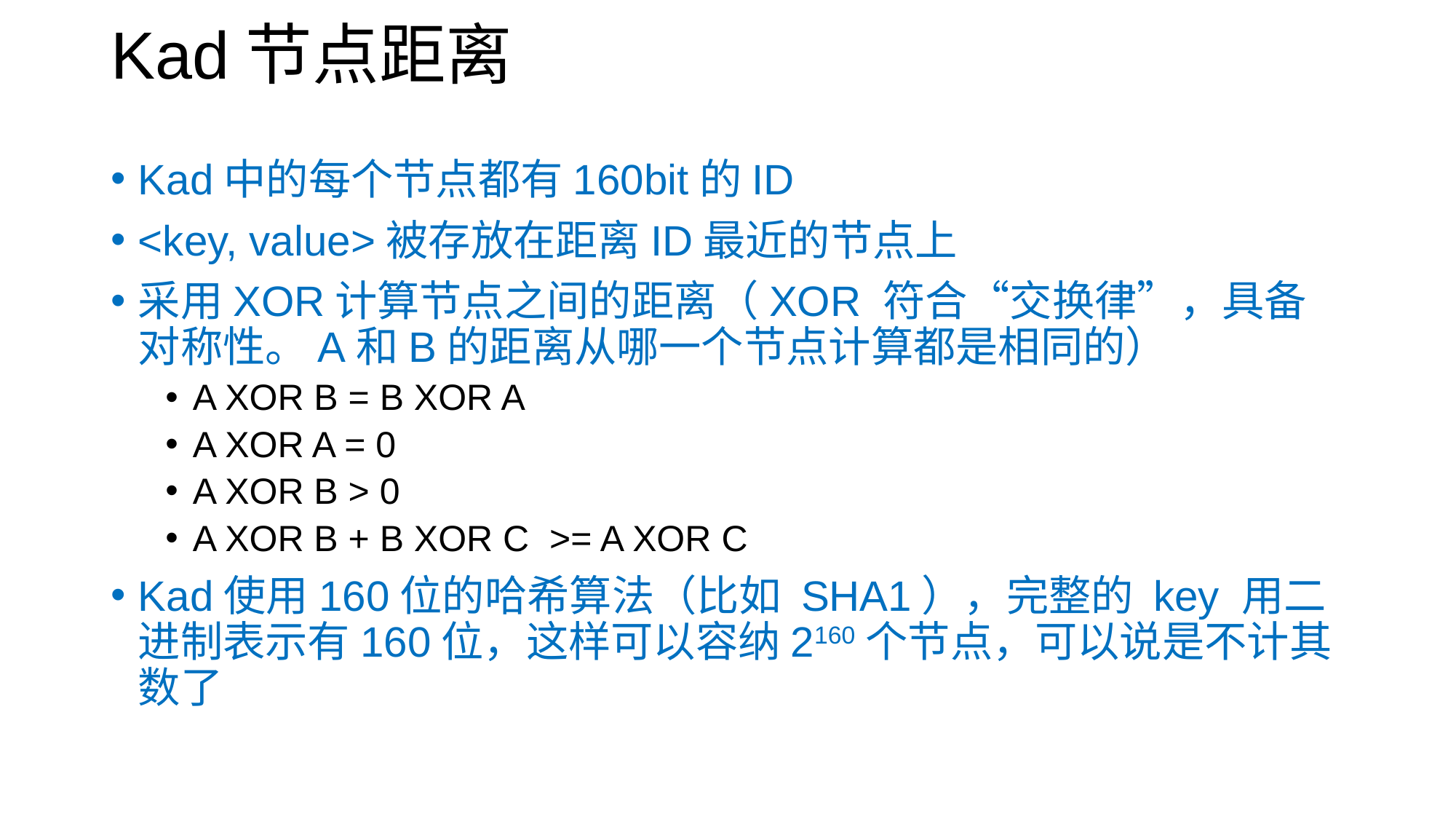

# Kad节点距离
Kad中的每个节点都有160bit的ID
<key, value>被存放在距离ID最近的节点上
采用XOR计算节点之间的距离（XOR 符合“交换律”，具备对称性。A和B的距离从哪一个节点计算都是相同的）
A XOR B = B XOR A
A XOR A = 0
A XOR B > 0
A XOR B + B XOR C  >= A XOR C
Kad使用160位的哈希算法（比如 SHA1），完整的 key 用二进制表示有160位，这样可以容纳2160个节点，可以说是不计其数了